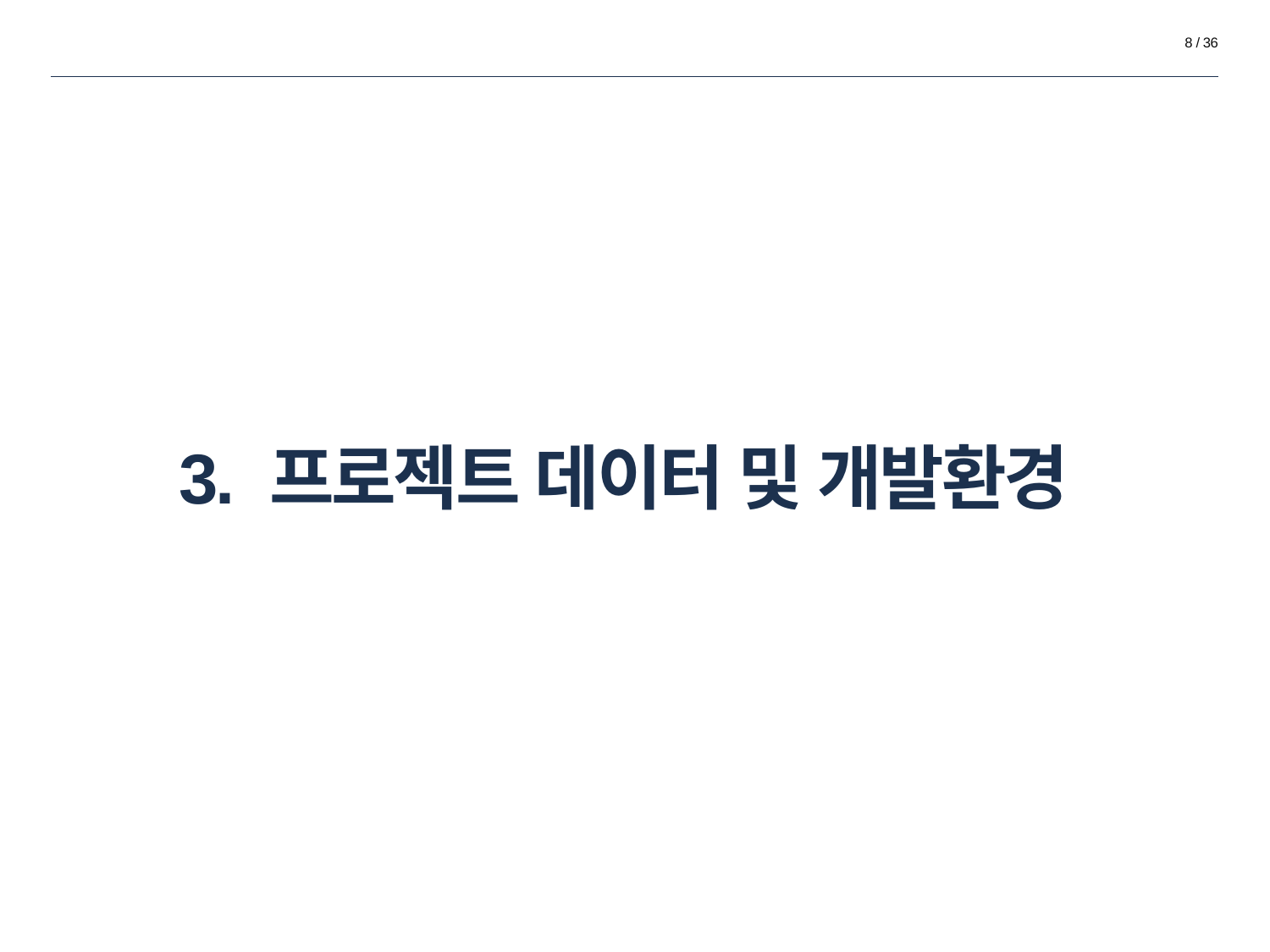

8 / 36
# 3. 프로젝트 데이터 및 개발환경